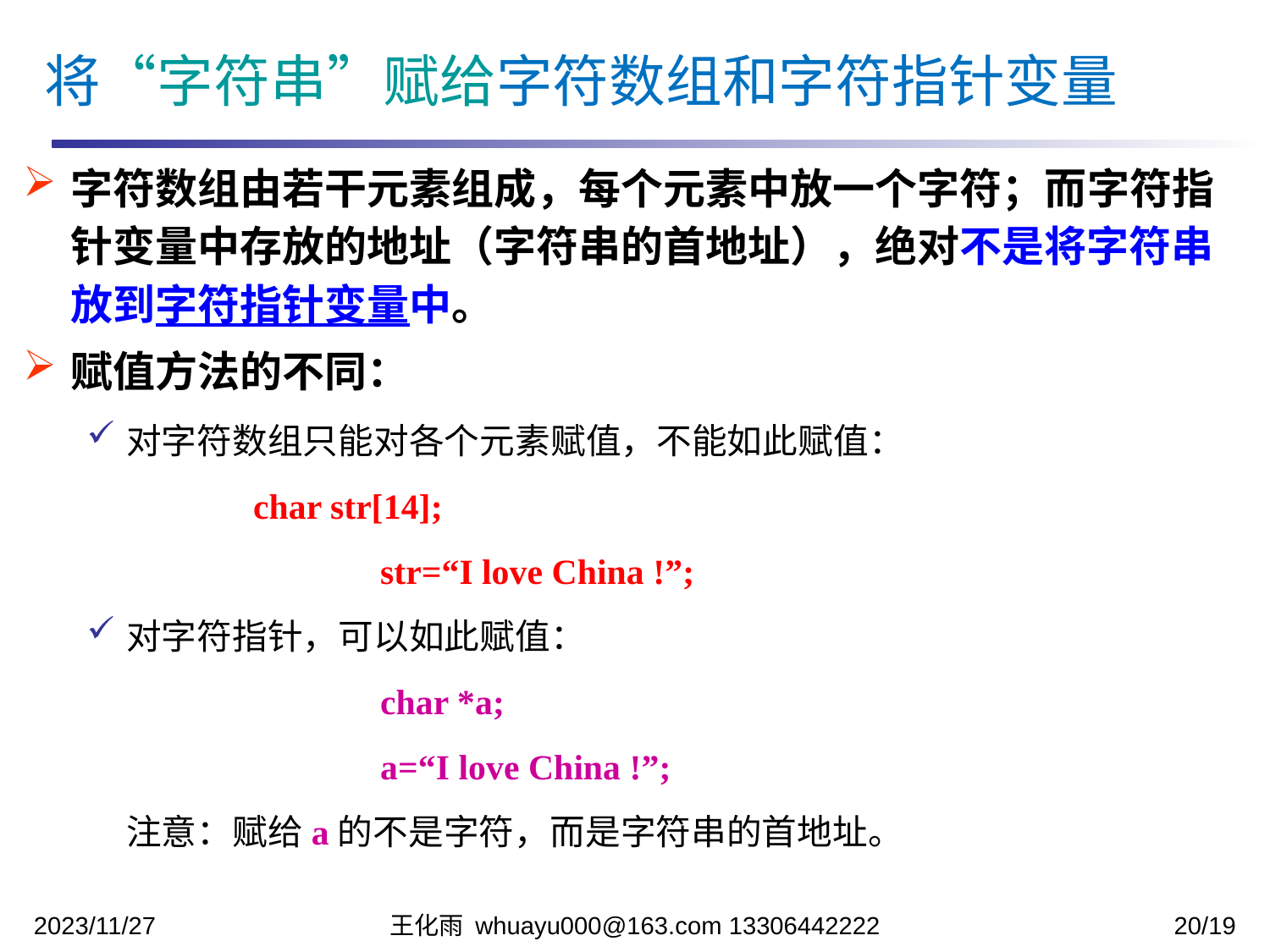

将“字符串”赋给字符数组和字符指针变量
字符数组由若干元素组成，每个元素中放一个字符；而字符指针变量中存放的地址（字符串的首地址），绝对不是将字符串放到字符指针变量中。
赋值方法的不同：
对字符数组只能对各个元素赋值，不能如此赋值：
	   	char str[14];
			str=“I love China !”;
对字符指针，可以如此赋值：
			char *a;
			a=“I love China !”;
	注意：赋给a的不是字符，而是字符串的首地址。
2023/11/27
王化雨 whuayu000@163.com 13306442222
20/19